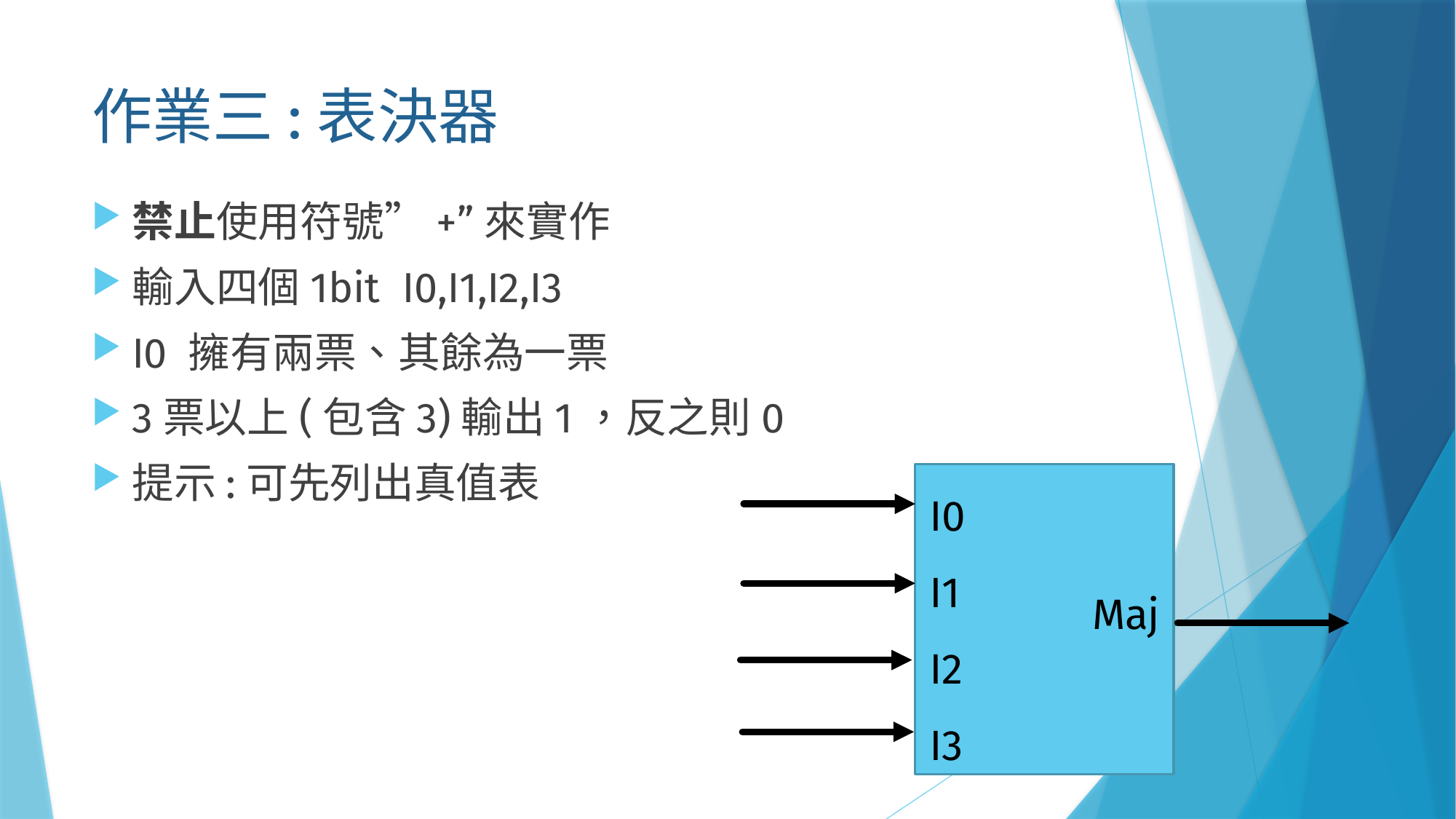

# 作業三:表決器
禁止使用符號”+”來實作
輸入四個1bit  I0,I1,I2,I3
I0 擁有兩票、其餘為一票
3票以上(包含3)輸出1，反之則0
提示:可先列出真值表

I0
I1
I2
I3

Maj